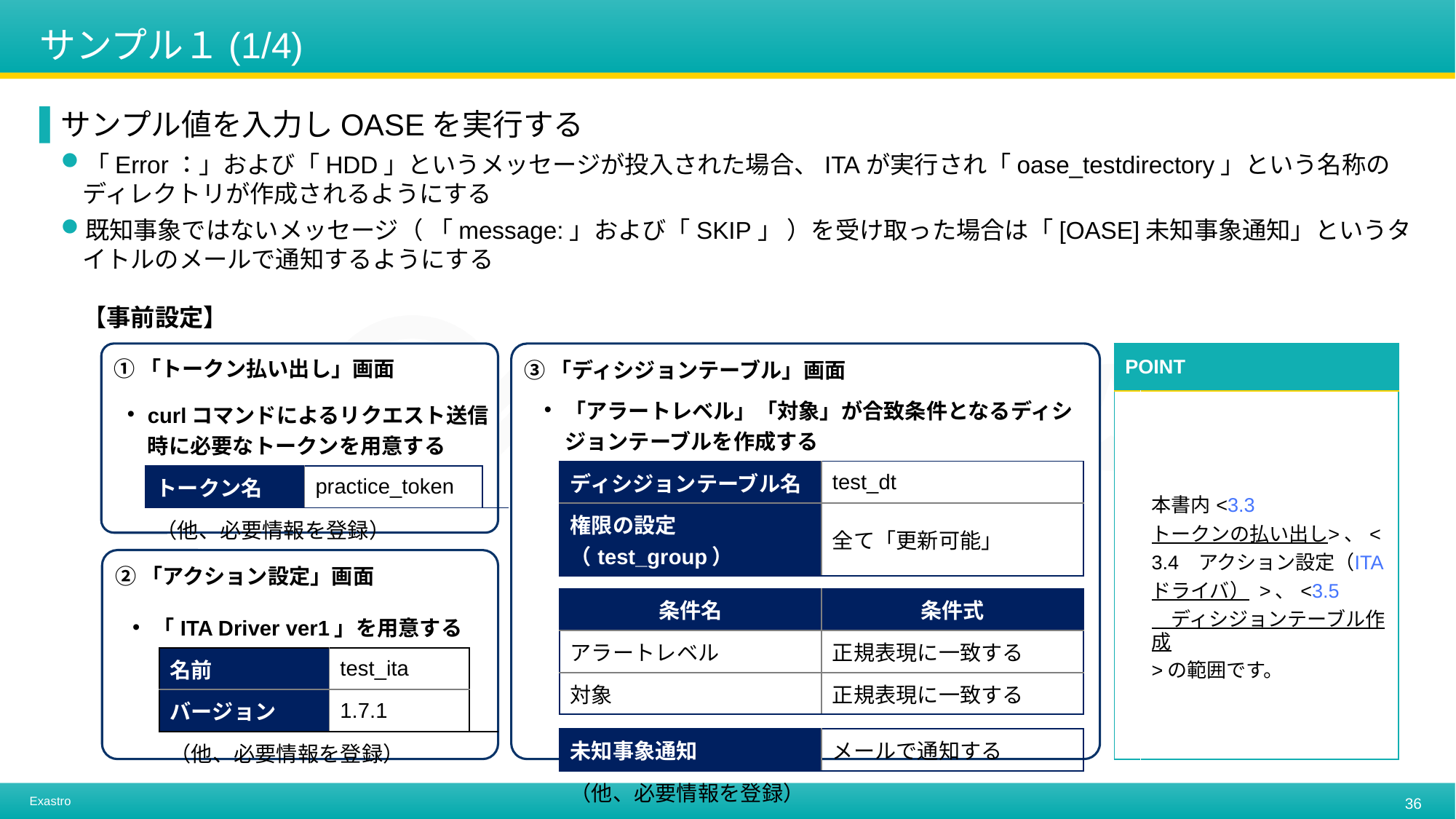

# サンプル１(1/4)
サンプル値を入力しOASEを実行する
「Error：」および「HDD」というメッセージが投入された場合、ITAが実行され「oase_testdirectory」という名称のディレクトリが作成されるようにする
既知事象ではないメッセージ（ 「message:」および「SKIP」 ）を受け取った場合は「[OASE]未知事象通知」というタイトルのメールで通知するようにする
【事前設定】

①「トークン払い出し」画面
③「ディシジョンテーブル」画面
| POINT |  |
| --- | --- |
|  | 本書内<3.3 トークンの払い出し>、< 3.4　アクション設定（ITAドライバ） >、<3.5　ディシジョンテーブル作成>の範囲です。 |
| 「アラートレベル」「対象」が合致条件となるディシジョンテーブルを作成する |  |  |  |
| --- | --- | --- | --- |
|  | ディシジョンテーブル名 | test\_dt |  |
|  | 権限の設定（test\_group） | 全て「更新可能」 |  |
|  |  |  |  |
|  | 条件名 | 条件式 |  |
|  | アラートレベル | 正規表現に一致する |  |
|  | 対象 | 正規表現に一致する |  |
|  |  |  |  |
|  | 未知事象通知 | メールで通知する |  |
|  | （他、必要情報を登録） |  |  |
| curlコマンドによるリクエスト送信時に必要なトークンを用意する |  |  |  |
| --- | --- | --- | --- |
|  | トークン名 | practice\_token |  |
|  | （他、必要情報を登録） |  |  |
②「アクション設定」画面
| 「ITA Driver ver1」を用意する |  |  |  |
| --- | --- | --- | --- |
|  | 名前 | test\_ita |  |
|  | バージョン | 1.7.1 |  |
|  | （他、必要情報を登録） |  |  |